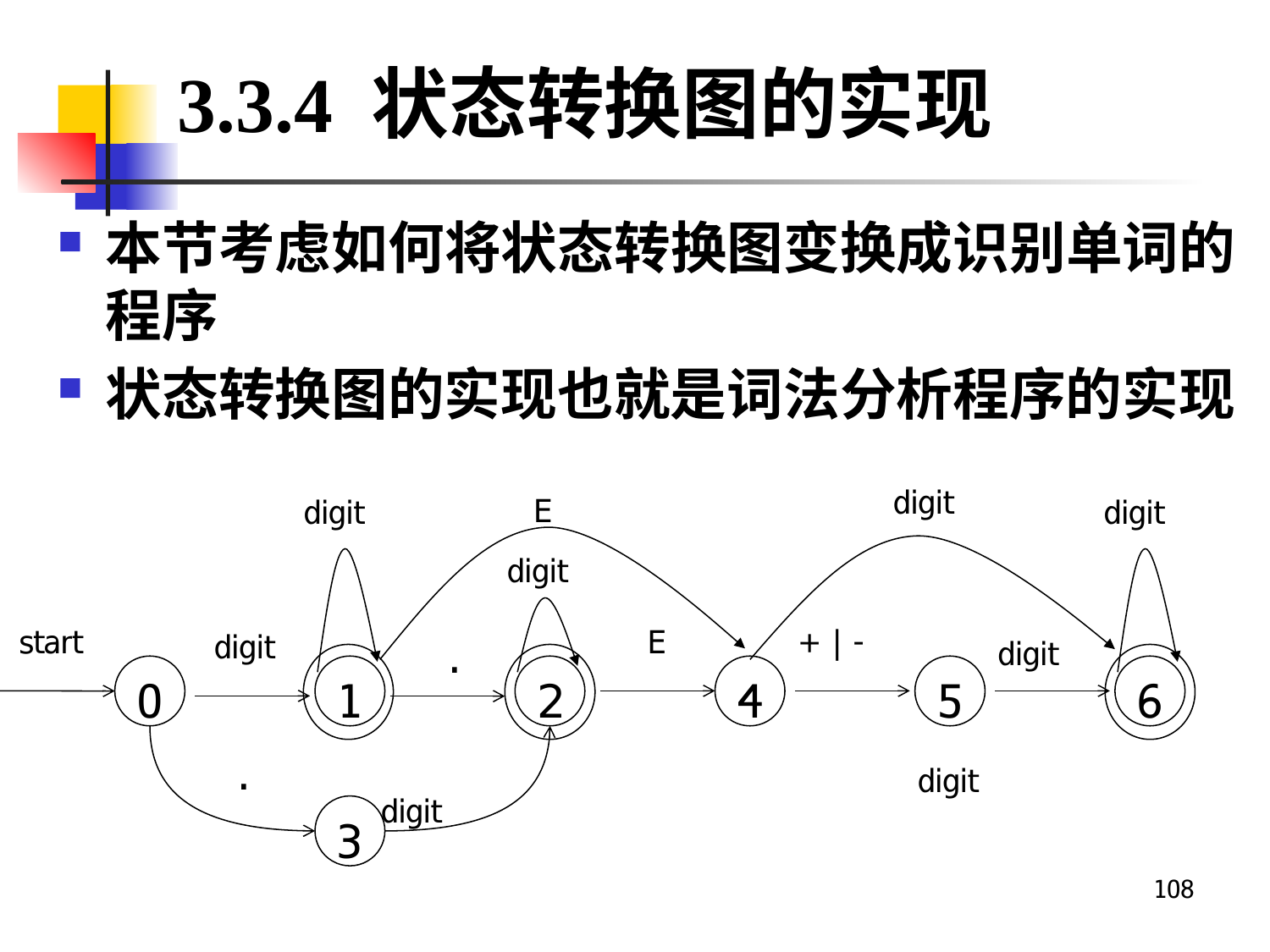

3.3.4 状态转换图的实现
本节考虑如何将状态转换图变换成识别单词的程序
状态转换图的实现也就是词法分析程序的实现
digit
E
digit
digit

digit

start
E
+ | -
digit
.
digit

0
1
2
4
5
6
.
digit
digit
3
108